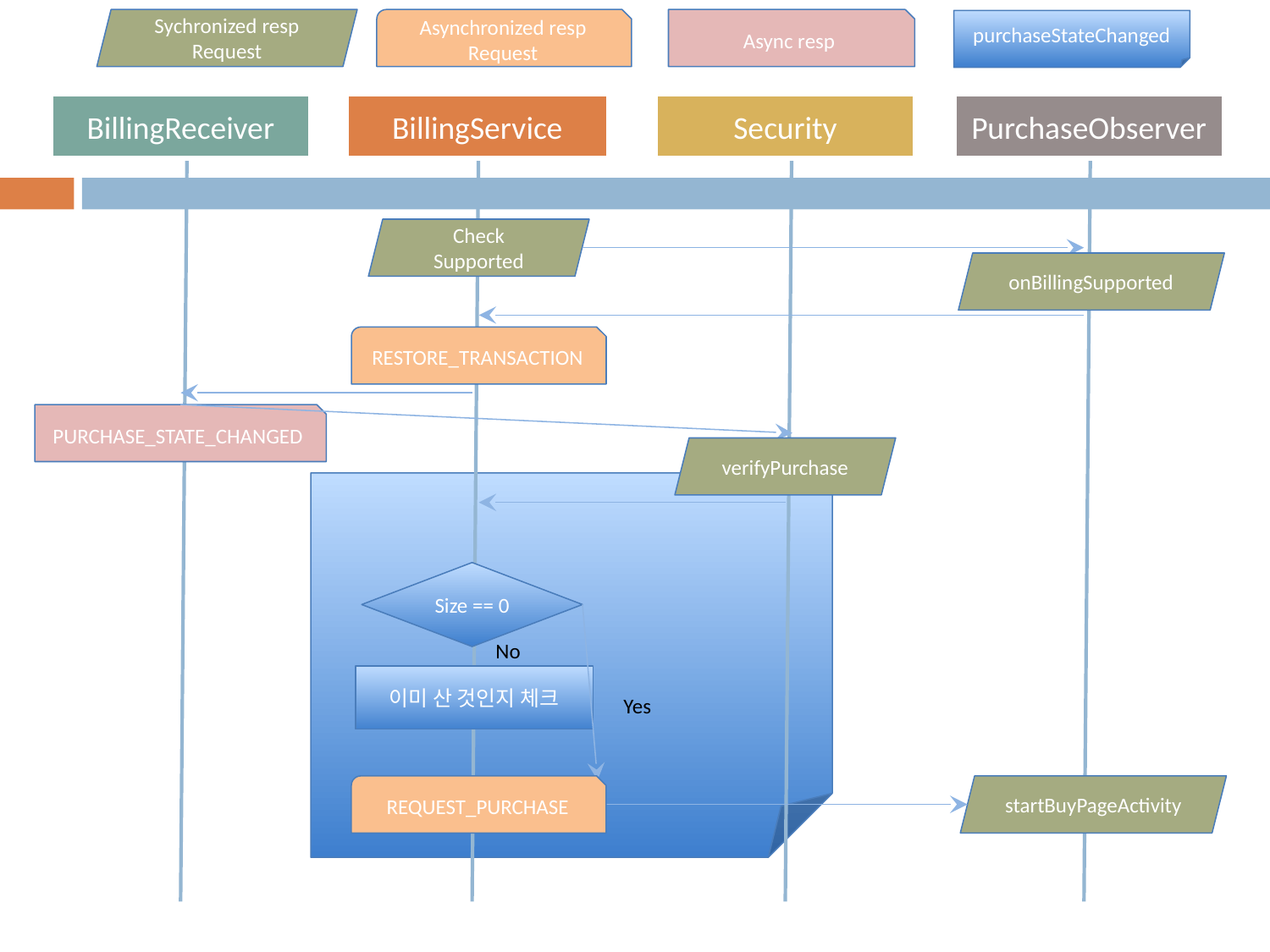

Sychronized resp Request
Asynchronized resp Request
Async resp
purchaseStateChanged
BillingReceiver
PurchaseObserver
BillingService
Security
Check Supported
onBillingSupported
RESTORE_TRANSACTION
PURCHASE_STATE_CHANGED
verifyPurchase

Size == 0
No
이미 산 것인지 체크
Yes
REQUEST_PURCHASE
startBuyPageActivity